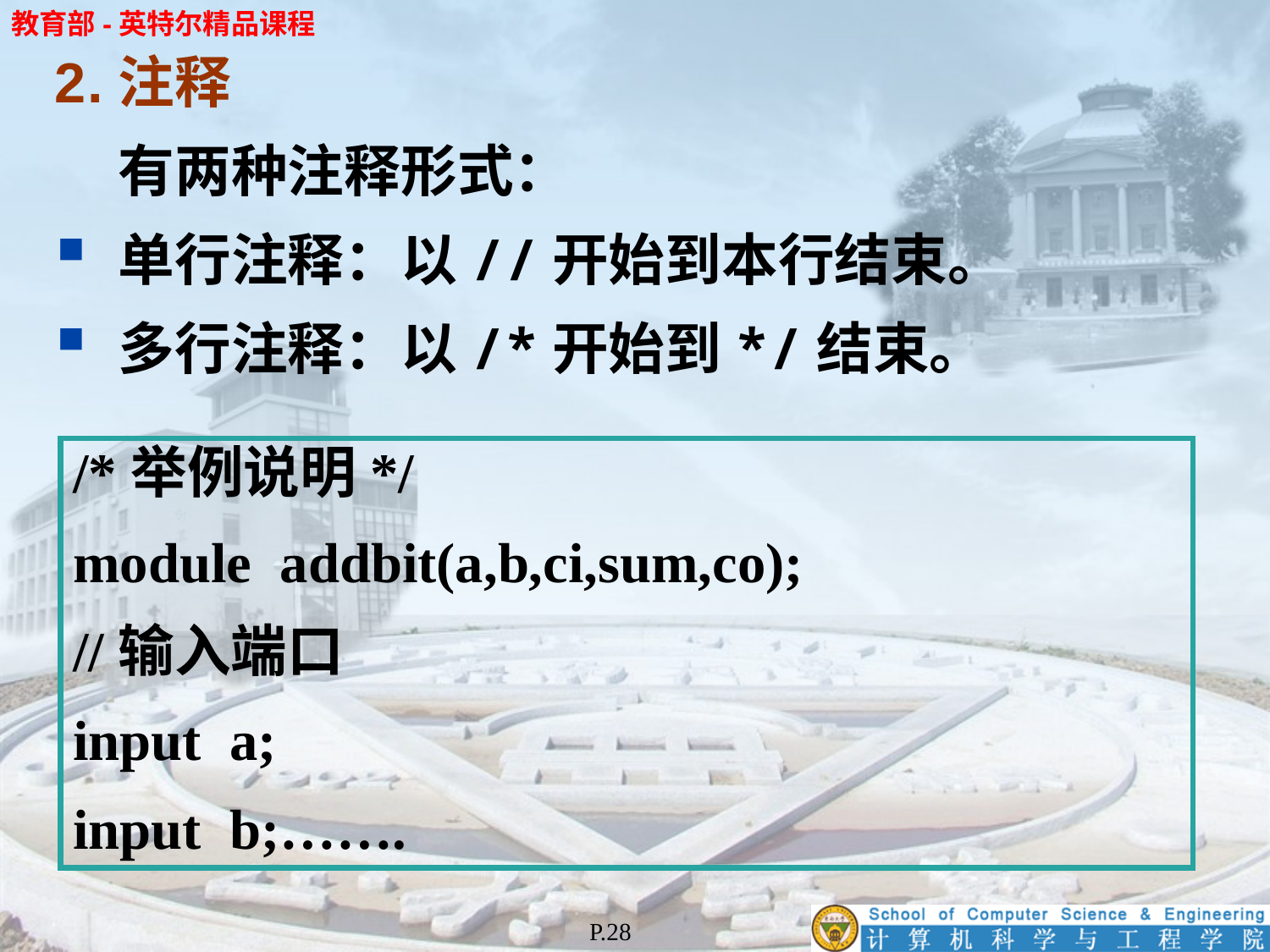

注释
	有两种注释形式：
单行注释：以//开始到本行结束。
多行注释：以/*开始到*/结束。
/*举例说明*/
module  addbit(a,b,ci,sum,co);
//输入端口
input  a;
input  b;…….
P.28